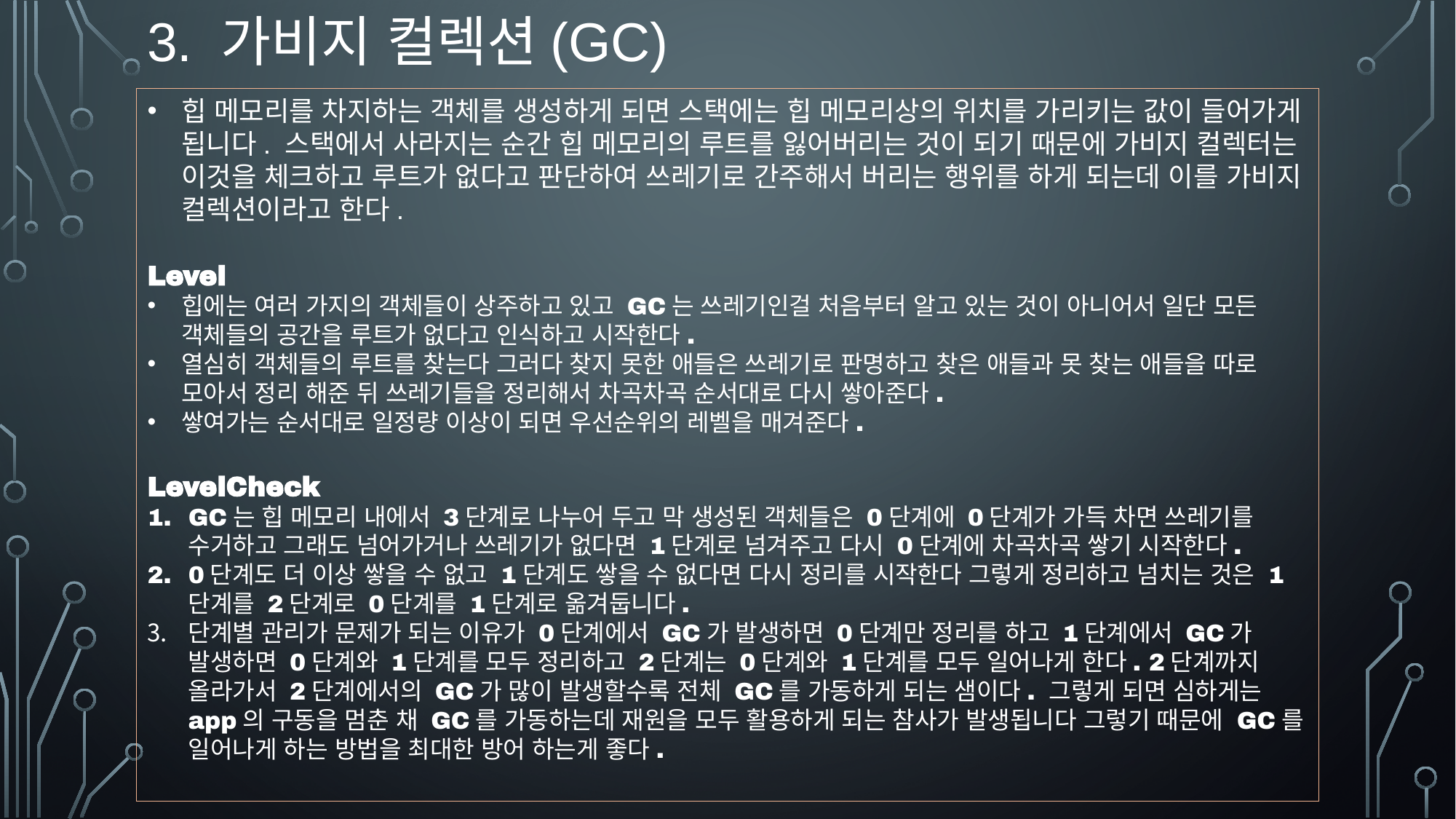

# 3. 가비지 컬렉션(gc)
힙 메모리를 차지하는 객체를 생성하게 되면 스택에는 힙 메모리상의 위치를 가리키는 값이 들어가게 됩니다. 스택에서 사라지는 순간 힙 메모리의 루트를 잃어버리는 것이 되기 때문에 가비지 컬렉터는 이것을 체크하고 루트가 없다고 판단하여 쓰레기로 간주해서 버리는 행위를 하게 되는데 이를 가비지 컬렉션이라고 한다.

Level
힙에는 여러 가지의 객체들이 상주하고 있고 GC는 쓰레기인걸 처음부터 알고 있는 것이 아니어서 일단 모든 객체들의 공간을 루트가 없다고 인식하고 시작한다.
열심히 객체들의 루트를 찾는다 그러다 찾지 못한 애들은 쓰레기로 판명하고 찾은 애들과 못 찾는 애들을 따로 모아서 정리 해준 뒤 쓰레기들을 정리해서 차곡차곡 순서대로 다시 쌓아준다.
쌓여가는 순서대로 일정량 이상이 되면 우선순위의 레벨을 매겨준다.

LevelCheck
GC는 힙 메모리 내에서 3단계로 나누어 두고 막 생성된 객체들은 0단계에 0단계가 가득 차면 쓰레기를 수거하고 그래도 넘어가거나 쓰레기가 없다면 1단계로 넘겨주고 다시 0단계에 차곡차곡 쌓기 시작한다.
0단계도 더 이상 쌓을 수 없고 1단계도 쌓을 수 없다면 다시 정리를 시작한다 그렇게 정리하고 넘치는 것은 1단계를 2단계로 0단계를 1단계로 옮겨둡니다.
단계별 관리가 문제가 되는 이유가 0단계에서 GC가 발생하면 0단계만 정리를 하고 1단계에서 GC가 발생하면 0단계와 1단계를 모두 정리하고 2단계는 0단계와 1단계를 모두 일어나게 한다. 2단계까지 올라가서 2단계에서의 GC가 많이 발생할수록 전체 GC를 가동하게 되는 샘이다. 그렇게 되면 심하게는 app의 구동을 멈춘 채 GC를 가동하는데 재원을 모두 활용하게 되는 참사가 발생됩니다 그렇기 때문에 GC를 일어나게 하는 방법을 최대한 방어 하는게 좋다.